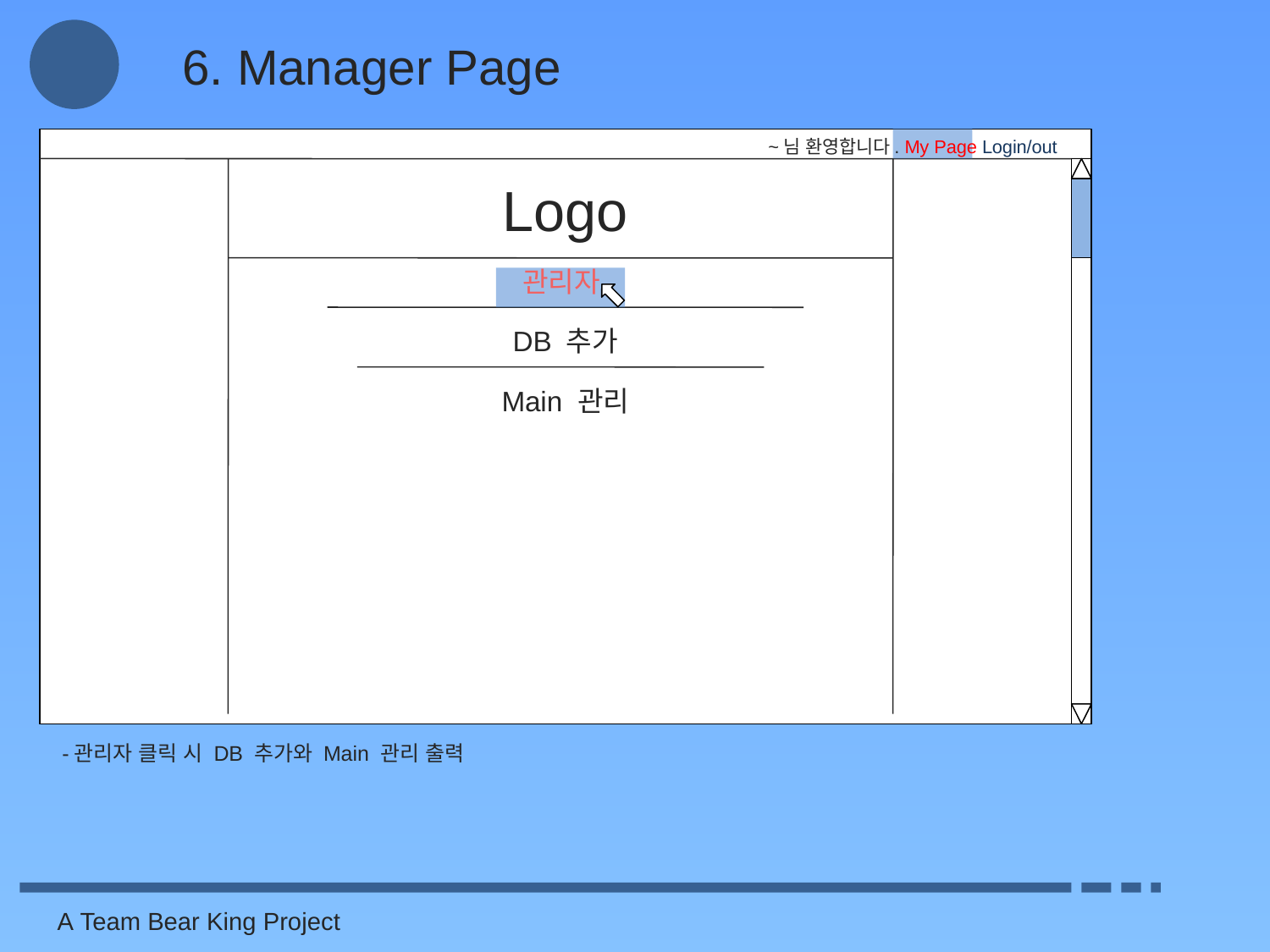

6. Manager Page

~님 환영합니다. My Page Login/out

Logo

관리자

DB 추가
Main 관리

-관리자 클릭 시 DB 추가와 Main 관리 출력

A Team Bear King Project